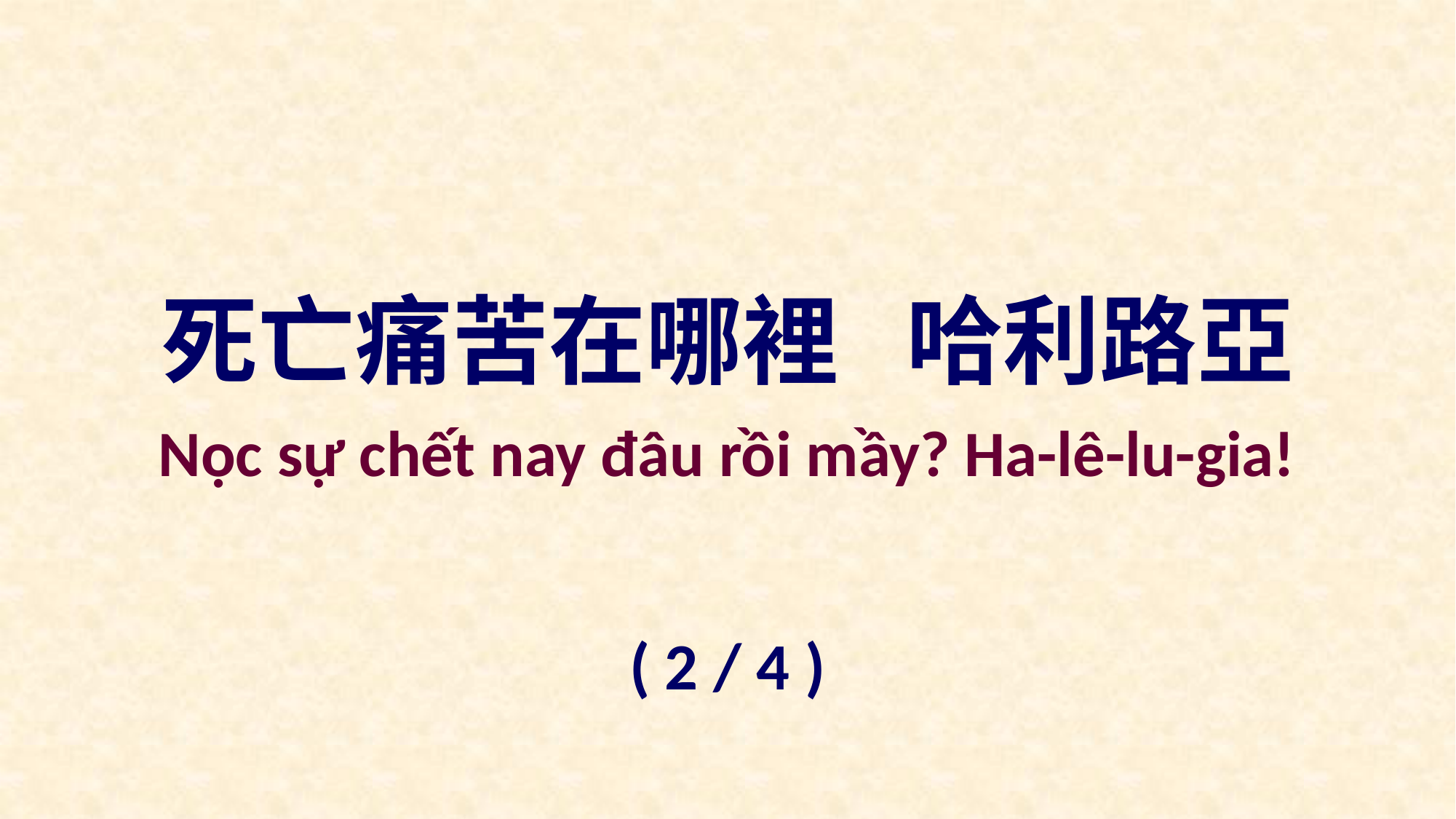

死亡痛苦在哪裡   哈利路亞
Nọc sự chết nay đâu rồi mầy? Ha-lê-lu-gia!
( 2 / 4 )